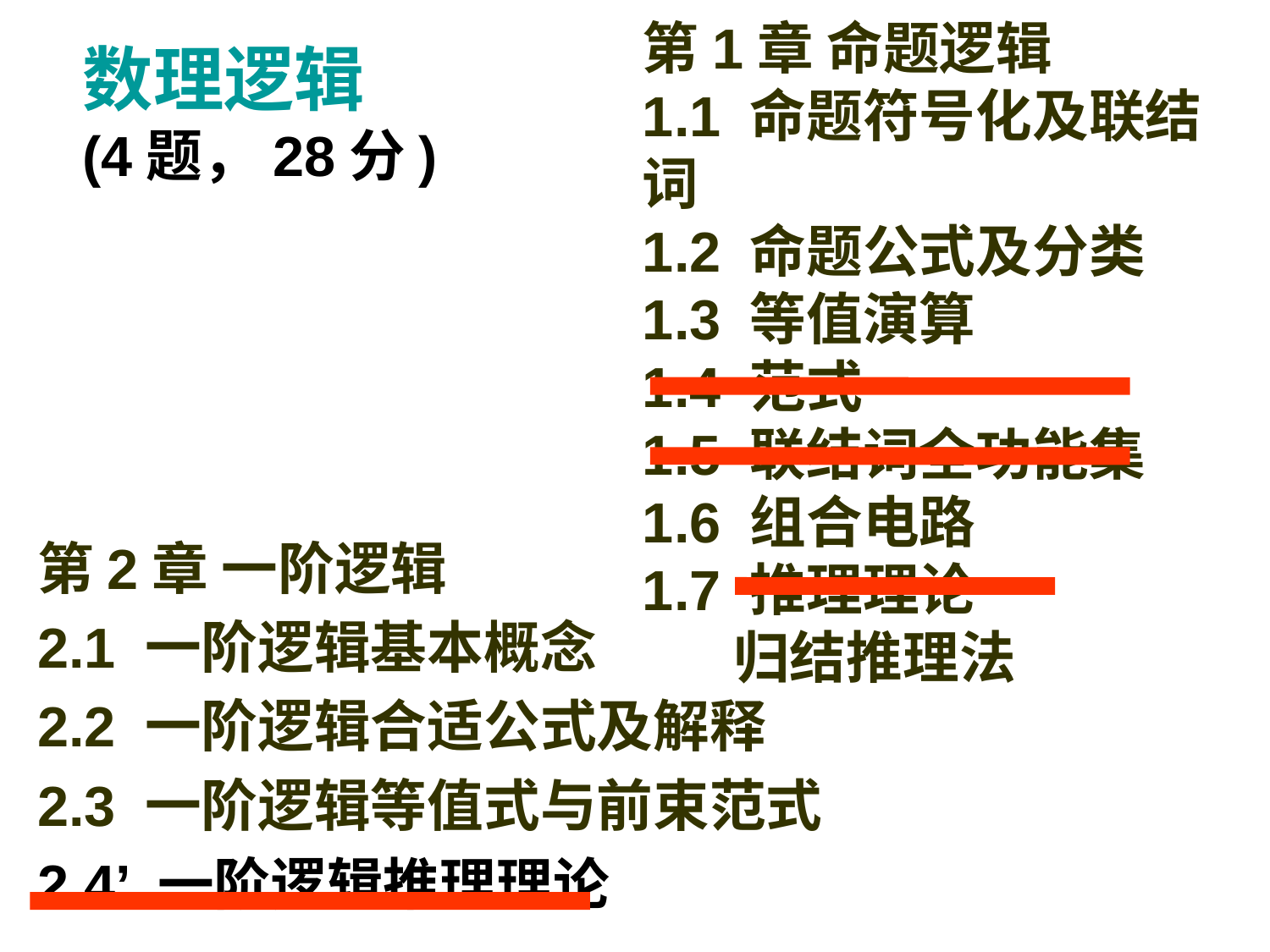

第1章 命题逻辑
1.1 命题符号化及联结词
1.2 命题公式及分类
1.3 等值演算
1.4 范式
1.5 联结词全功能集
1.6 组合电路
1.7 推理理论
      归结推理法
# 数理逻辑 (4题，28分)

第2章 一阶逻辑
2.1 一阶逻辑基本概念
2.2 一阶逻辑合适公式及解释
2.3 一阶逻辑等值式与前束范式
2.4’ 一阶逻辑推理理论